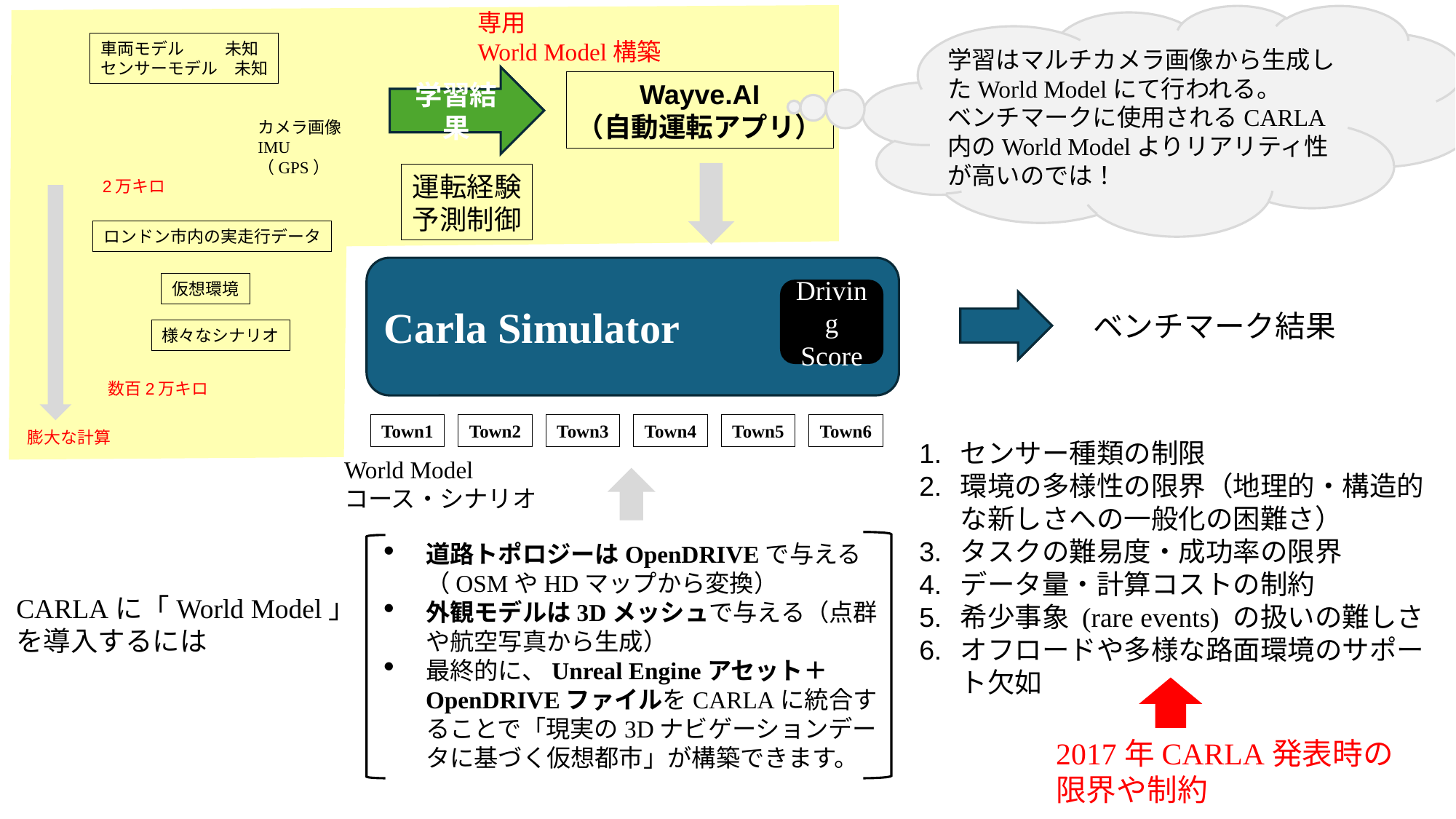

専用
World Model構築

学習はマルチカメラ画像から生成したWorld Modelにて行われる。
ベンチマークに使用されるCARLA内のWorld Modelよりリアリティ性が高いのでは！

車両モデル　　  未知
センサーモデル　未知
カメラ画像
IMU
（GPS）
2万キロ

ロンドン市内の実走行データ
仮想環境
様々なシナリオ
数百2万キロ
膨大な計算
学習結果
Wayve.AI
（自動運転アプリ）
運転経験
予測制御

Carla Simulator
Driving
Score

ベンチマーク結果
Town1
Town2
Town3
Town4
Town5
Town6
センサー種類の制限
環境の多様性の限界（地理的・構造的な新しさへの一般化の困難さ）
タスクの難易度・成功率の限界
データ量・計算コストの制約
希少事象 (rare events) の扱いの難しさ
オフロードや多様な路面環境のサポート欠如
World Model
コース・シナリオ

道路トポロジーはOpenDRIVEで与える（OSMやHDマップから変換）
外観モデルは3Dメッシュで与える（点群や航空写真から生成）
最終的に、Unreal Engineアセット＋OpenDRIVEファイルをCARLAに統合することで「現実の3Dナビゲーションデータに基づく仮想都市」が構築できます。

CARLAに「World Model」
を導入するには

2017年CARLA発表時の
限界や制約